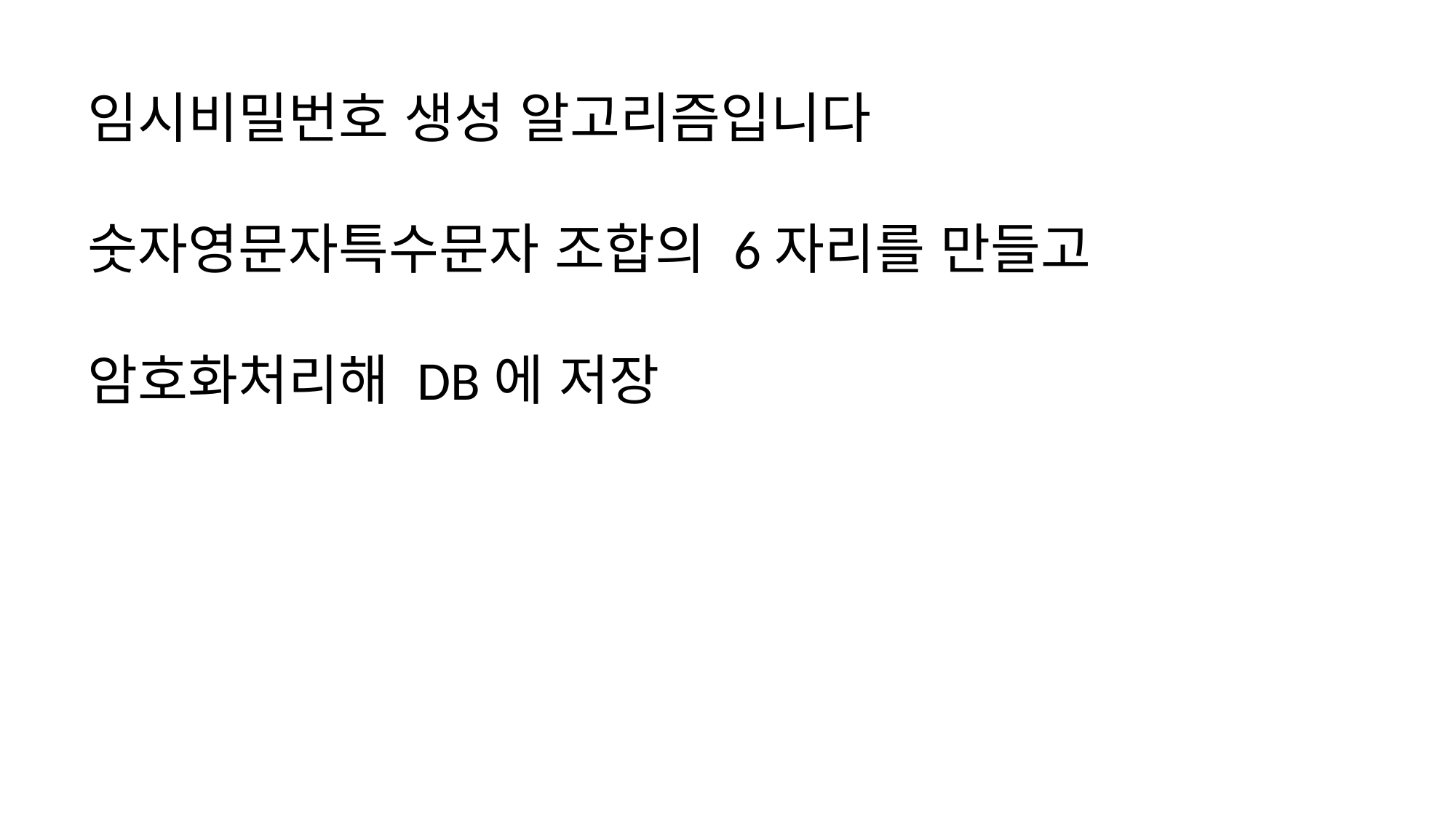

임시비밀번호 생성 알고리즘입니다

숫자영문자특수문자 조합의 6자리를 만들고

암호화처리해 DB에 저장